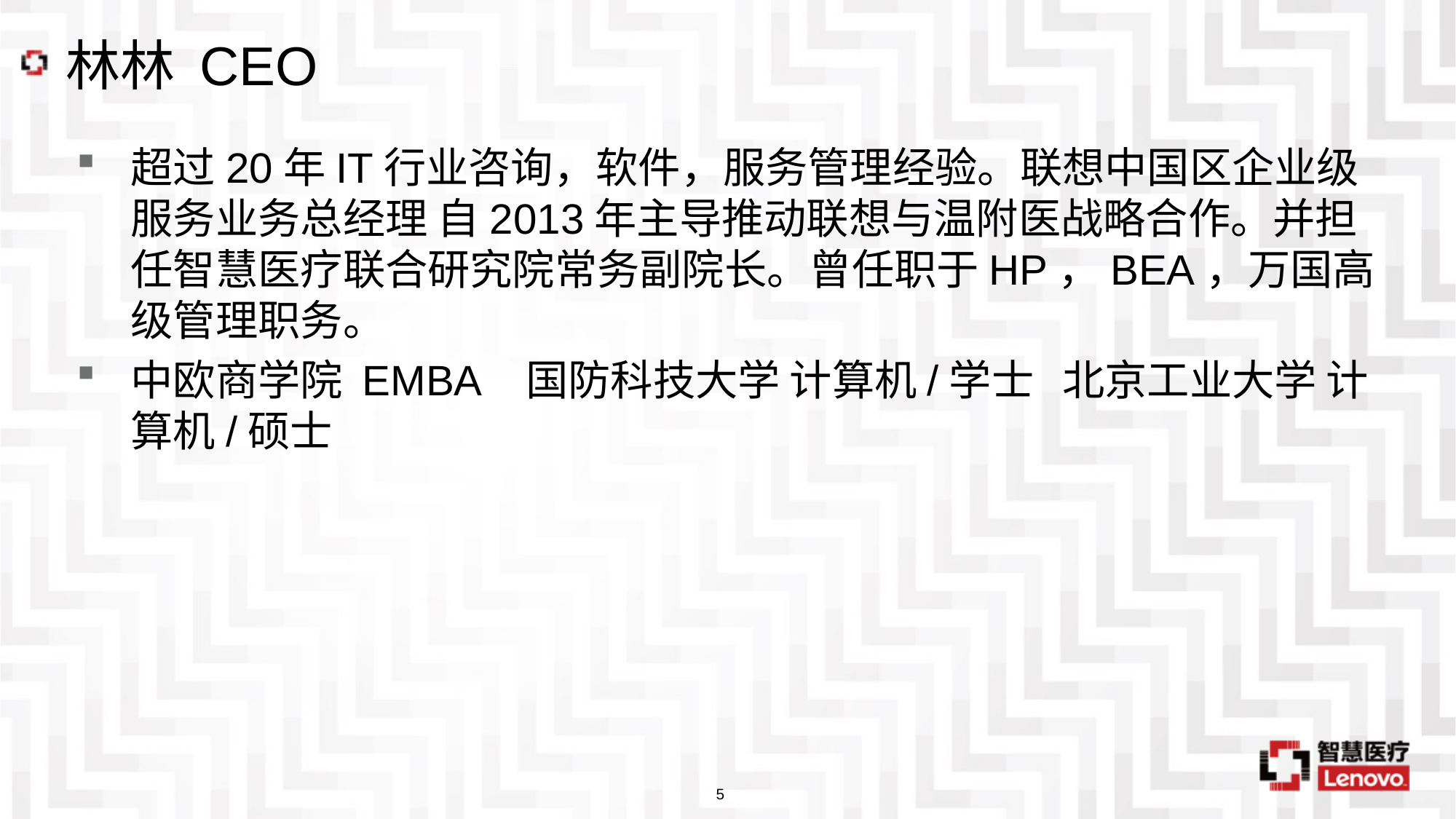

# 林林 CEO
超过20年IT行业咨询，软件，服务管理经验。联想中国区企业级服务业务总经理 自2013年主导推动联想与温附医战略合作。并担任智慧医疗联合研究院常务副院长。曾任职于HP，BEA，万国高级管理职务。
中欧商学院 EMBA   国防科技大学 计算机/学士   北京工业大学 计算机/硕士